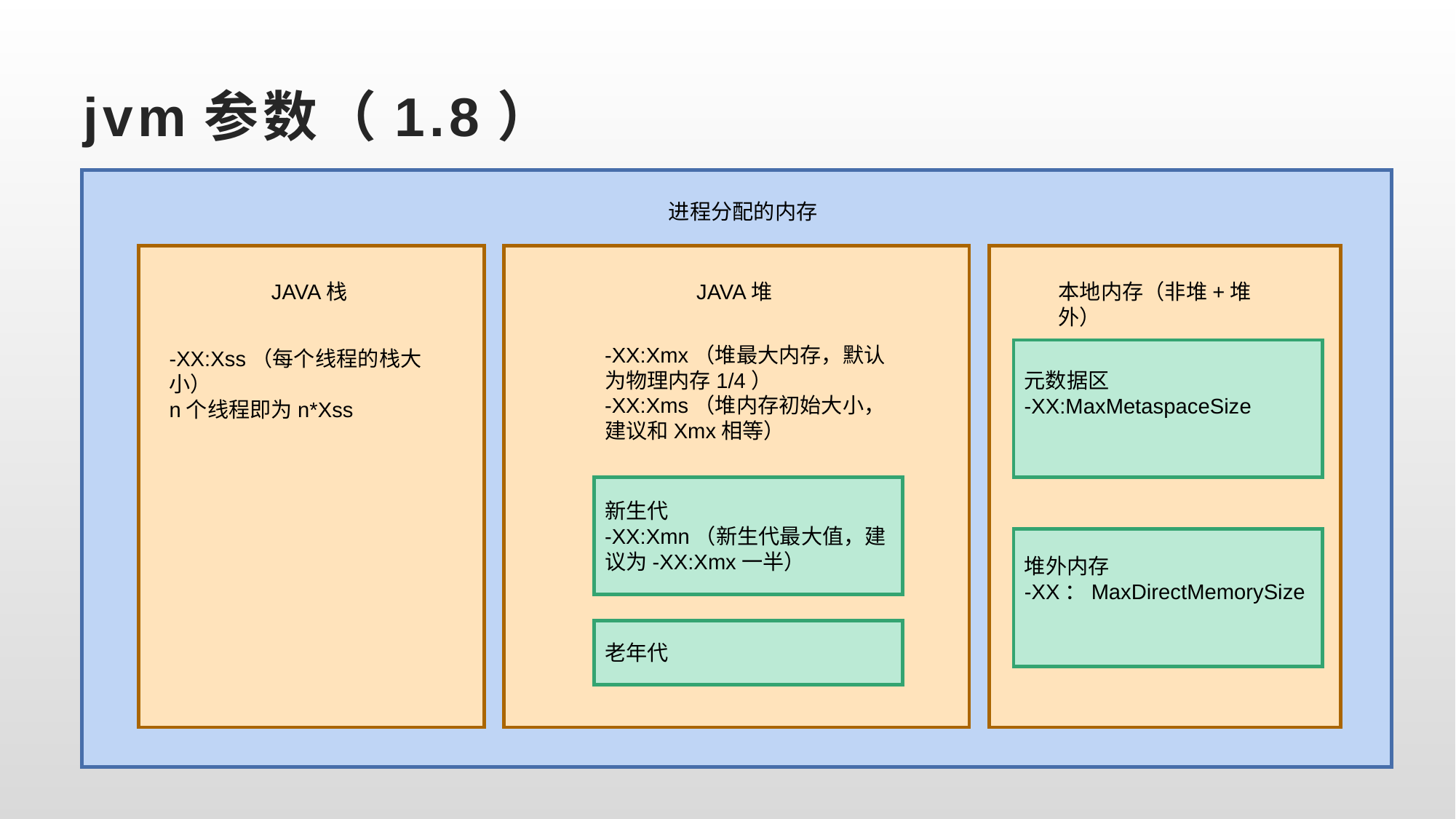

# jvm参数（1.8）

进程分配的内存

JAVA栈
JAVA堆
本地内存（非堆+堆外）
-XX:Xmx（堆最大内存，默认为物理内存1/4）
-XX:Xms（堆内存初始大小，建议和Xmx相等）
-XX:Xss（每个线程的栈大小）
n个线程即为n*Xss

元数据区
-XX:MaxMetaspaceSize

新生代
-XX:Xmn（新生代最大值，建议为-XX:Xmx一半）

堆外内存
-XX：MaxDirectMemorySize

老年代